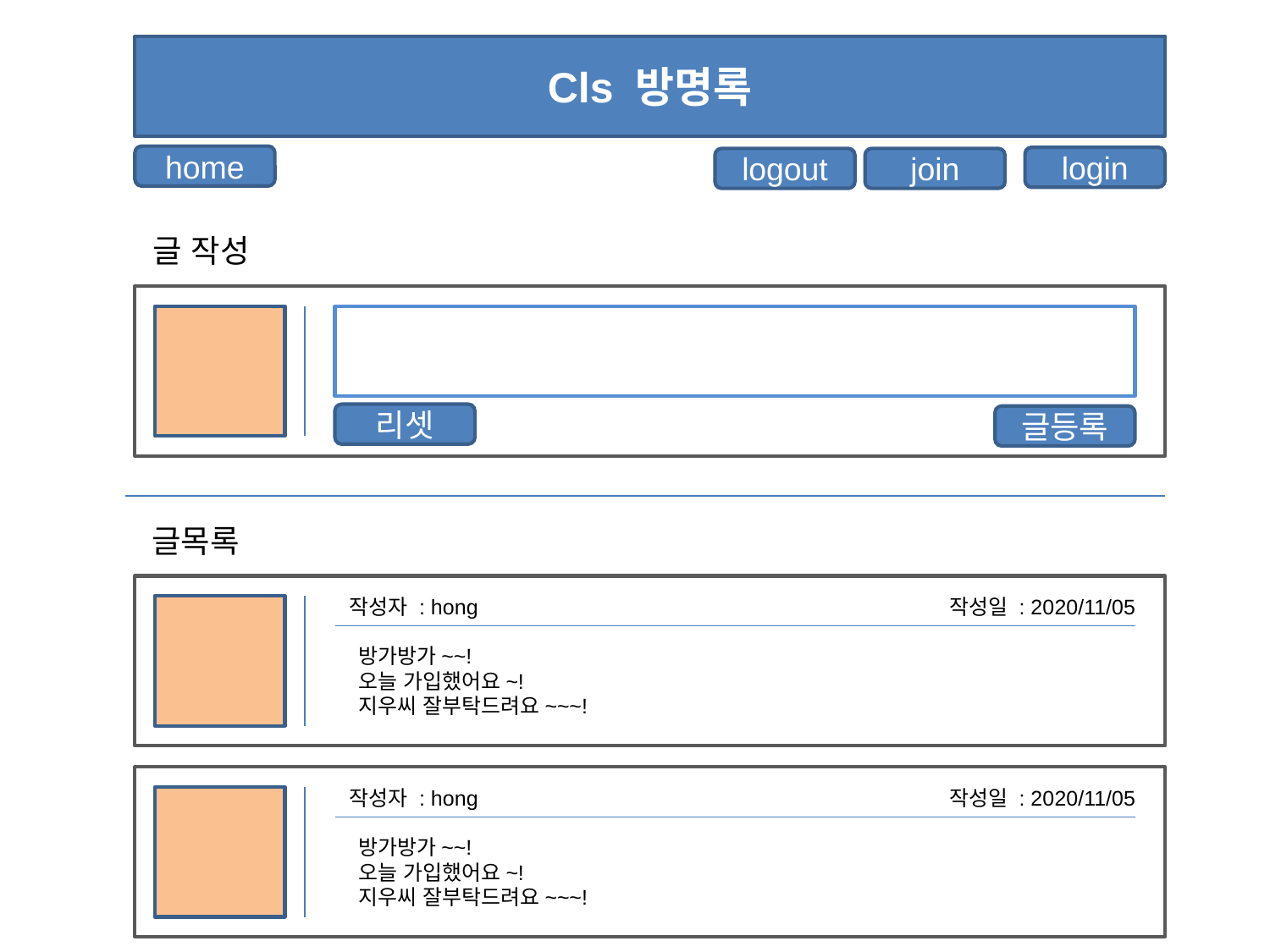

Cls 방명록
home
login
logout
join
글 작성

리셋
글등록
글목록

작성자 : hong
작성일 : 2020/11/05

방가방가~~!
오늘 가입했어요~!
지우씨 잘부탁드려요~~~!

작성자 : hong
작성일 : 2020/11/05

방가방가~~!
오늘 가입했어요~!
지우씨 잘부탁드려요~~~!